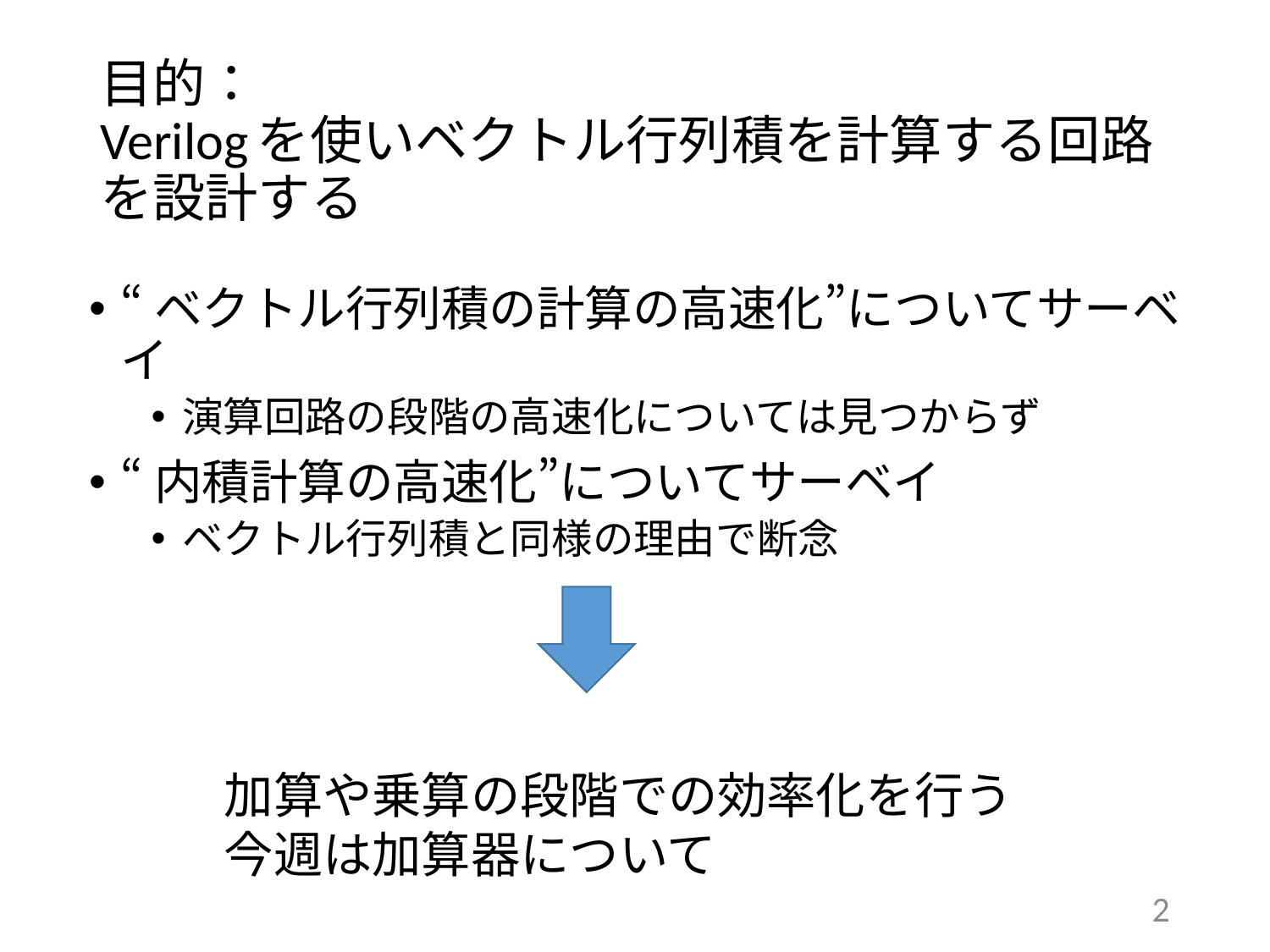

# 目的： Verilogを使いベクトル行列積を計算する回路を設計する
“ベクトル行列積の計算の高速化”についてサーベイ
演算回路の段階の高速化については見つからず
“内積計算の高速化”についてサーベイ
ベクトル行列積と同様の理由で断念

加算や乗算の段階での効率化を行う
今週は加算器について
2